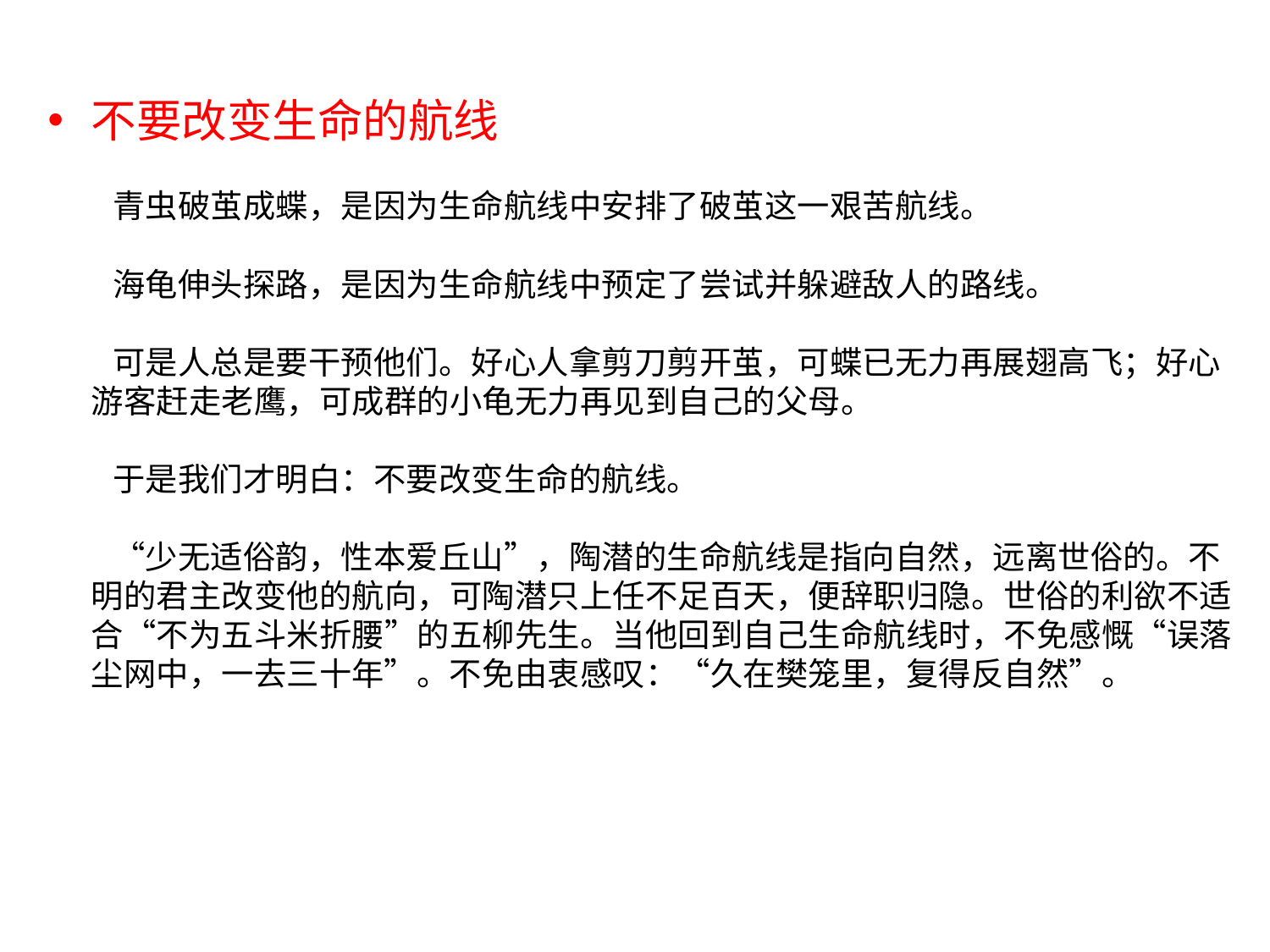

#
不要改变生命的航线
   青虫破茧成蝶，是因为生命航线中安排了破茧这一艰苦航线。
   海龟伸头探路，是因为生命航线中预定了尝试并躲避敌人的路线。
   可是人总是要干预他们。好心人拿剪刀剪开茧，可蝶已无力再展翅高飞；好心游客赶走老鹰，可成群的小龟无力再见到自己的父母。
   于是我们才明白：不要改变生命的航线。
   “少无适俗韵，性本爱丘山”，陶潜的生命航线是指向自然，远离世俗的。不明的君主改变他的航向，可陶潜只上任不足百天，便辞职归隐。世俗的利欲不适合“不为五斗米折腰”的五柳先生。当他回到自己生命航线时，不免感慨“误落尘网中，一去三十年”。不免由衷感叹：“久在樊笼里，复得反自然”。